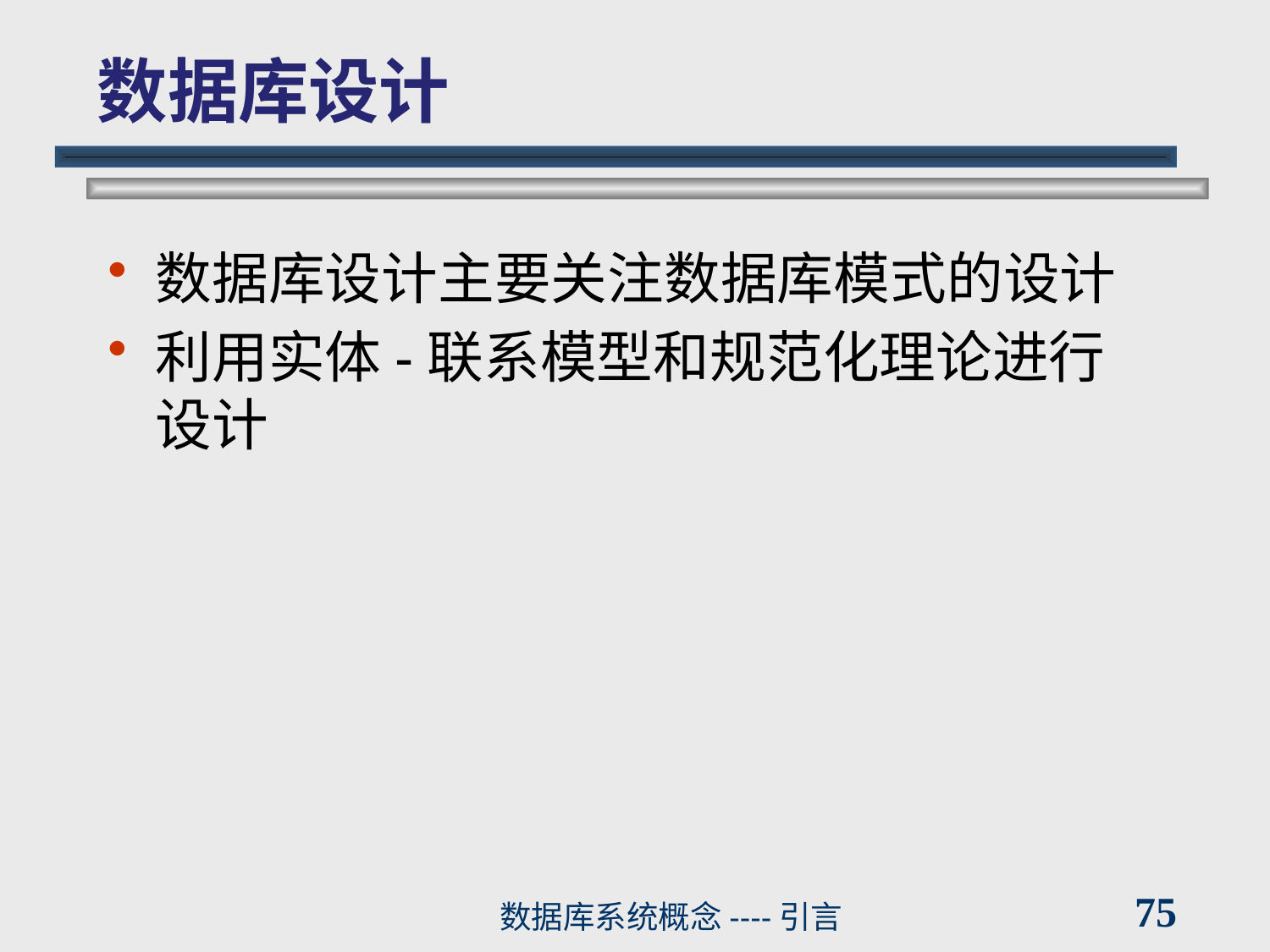

# 数据库设计
数据库设计主要关注数据库模式的设计
利用实体-联系模型和规范化理论进行设计

75
数据库系统概念----引言